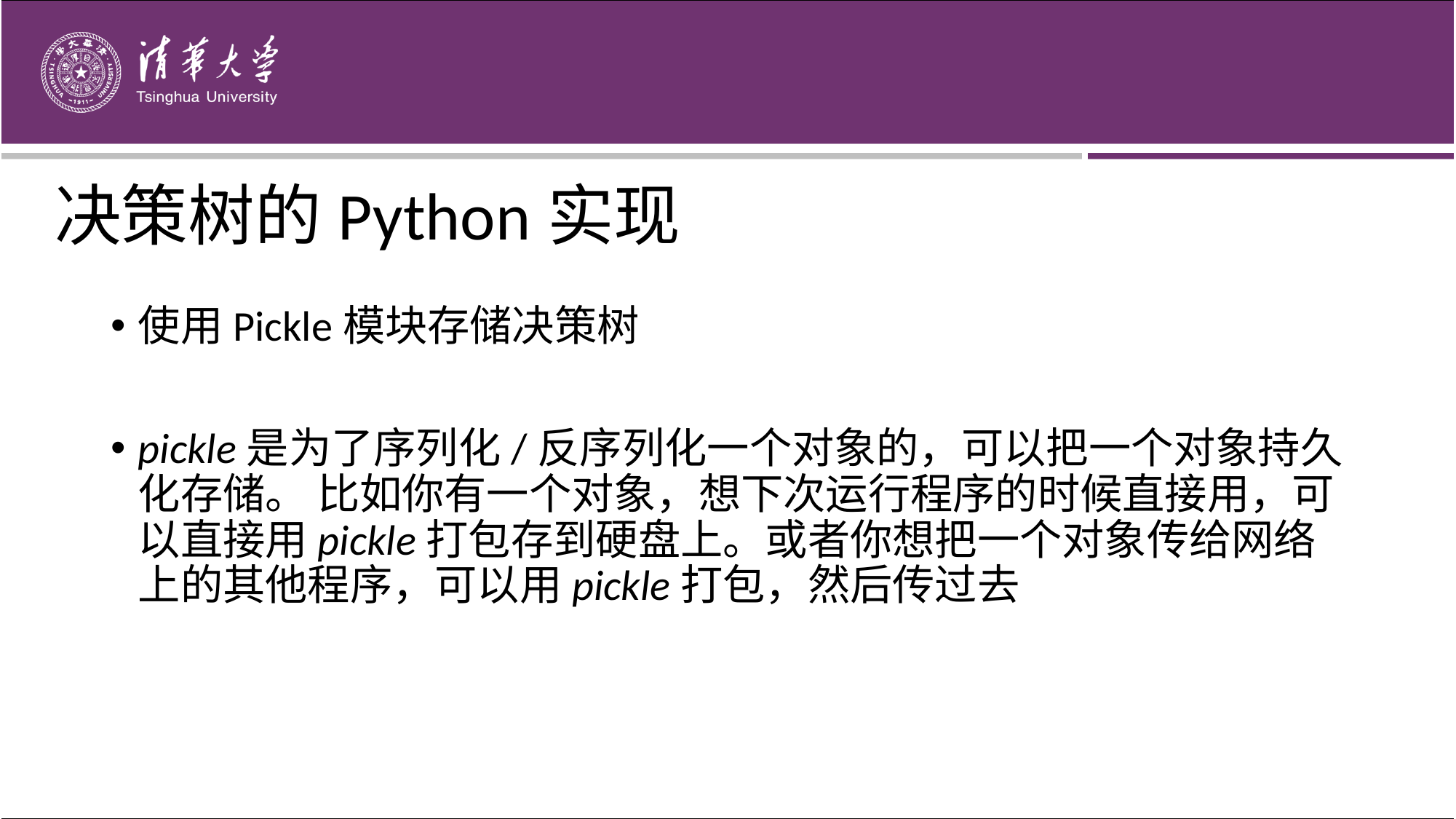

决策树的Python实现
使用Pickle模块存储决策树

pickle是为了序列化/反序列化一个对象的，可以把一个对象持久化存储。 比如你有一个对象，想下次运行程序的时候直接用，可以直接用pickle打包存到硬盘上。或者你想把一个对象传给网络上的其他程序，可以用pickle打包，然后传过去